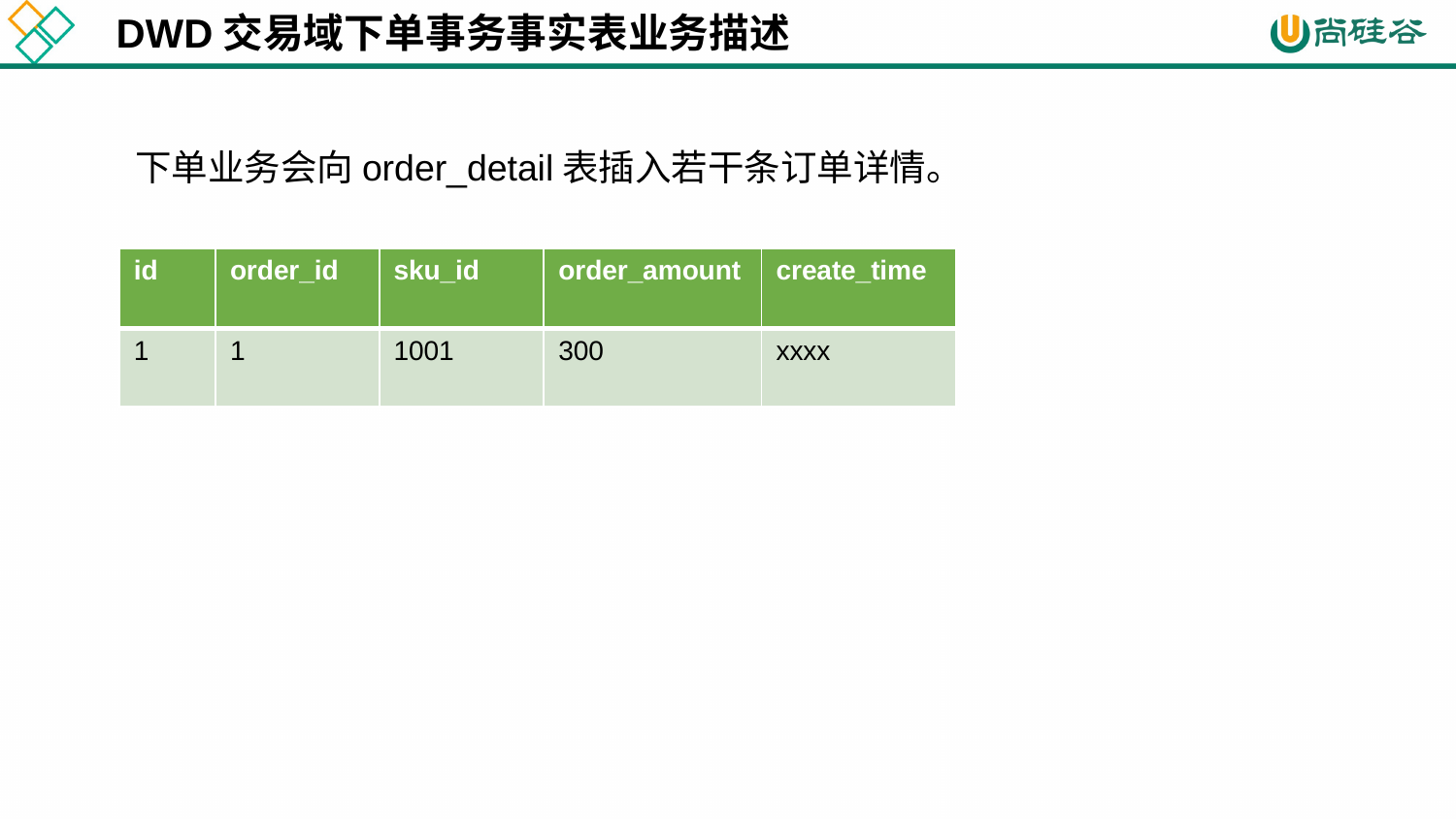

DWD交易域下单事务事实表业务描述
下单业务会向order_detail表插入若干条订单详情。
| id | order\_id | sku\_id | order\_amount | create\_time |
| --- | --- | --- | --- | --- |
| 1 | 1 | 1001 | 300 | xxxx |